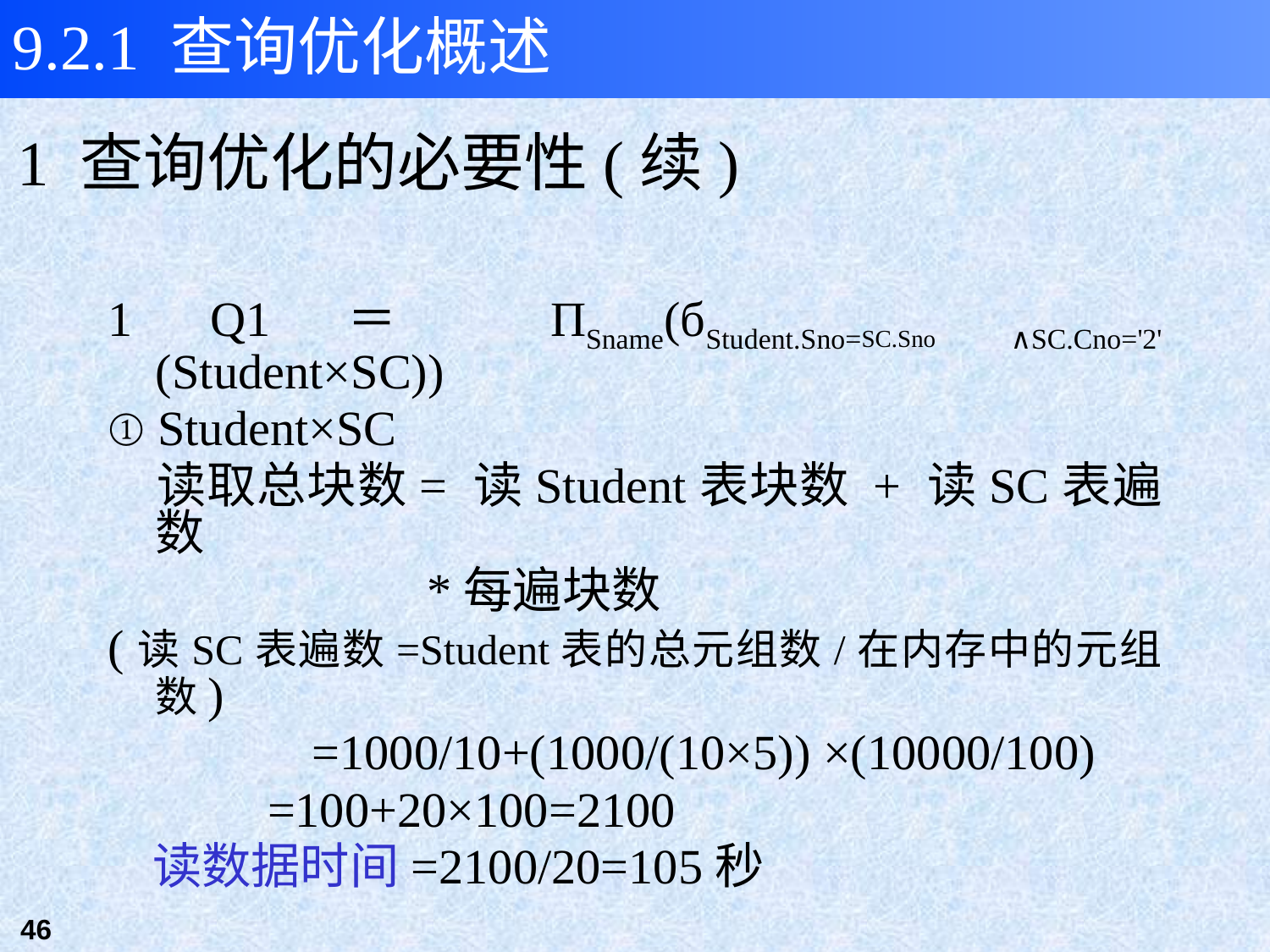

9.2.1 查询优化概述
1 查询优化的必要性(续)
1 Q1＝ ПSname(бStudent.Sno=SC.Sno ∧SC.Cno='2' (Student×SC))
① Student×SC
   读取总块数= 读Student表块数 + 读SC表遍数
                          *每遍块数
(读SC表遍数=Student表的总元组数/在内存中的元组数)
		 =1000/10+(1000/(10×5)) ×(10000/100)
             =100+20×100=2100
   读数据时间=2100/20=105秒